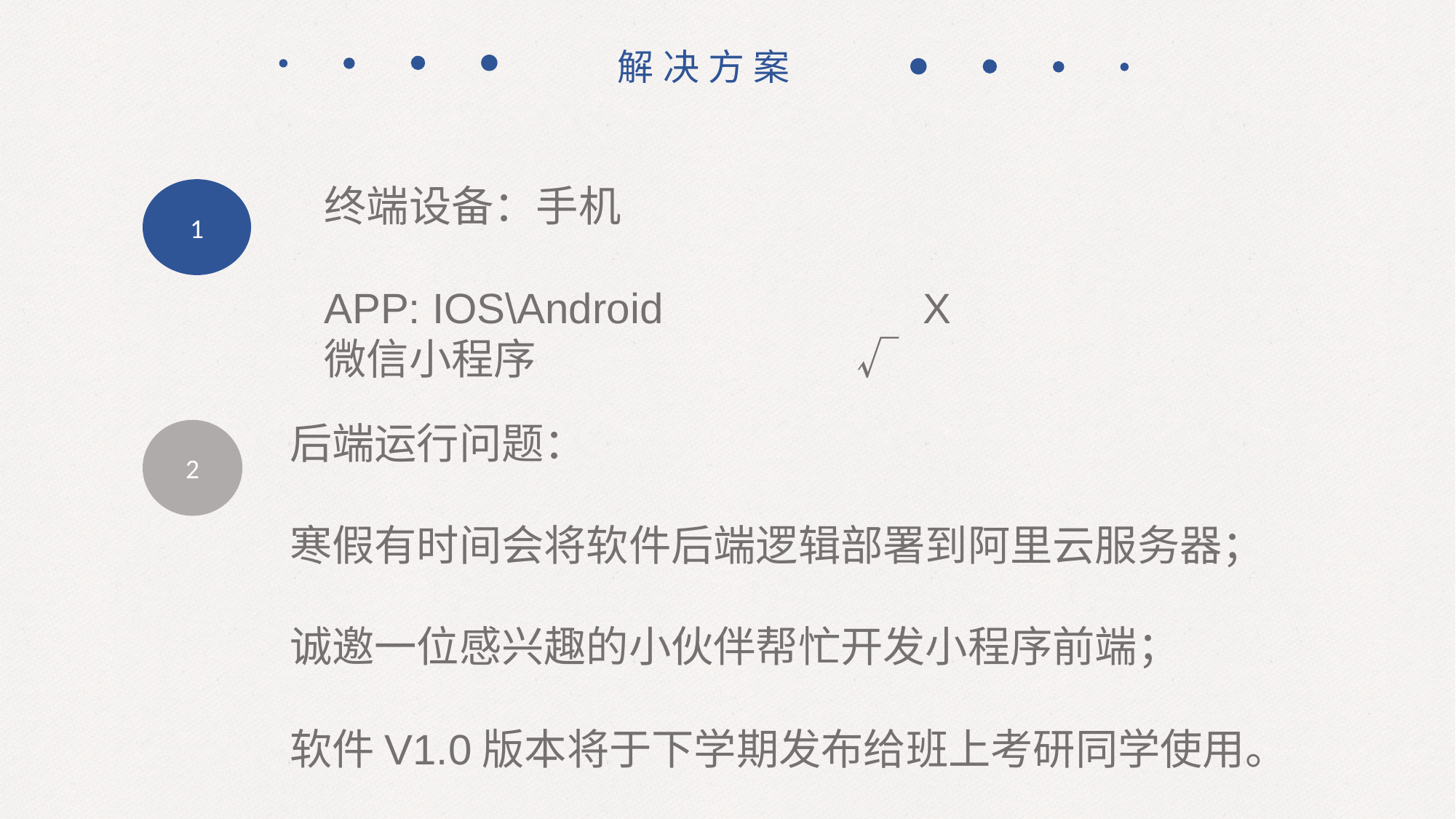

解决方案

终端设备：手机

APP: IOS\Android                      X
微信小程序                                  √
1
后端运行问题：

寒假有时间会将软件后端逻辑部署到阿里云服务器；

诚邀一位感兴趣的小伙伴帮忙开发小程序前端；

软件V1.0版本将于下学期发布给班上考研同学使用。
2